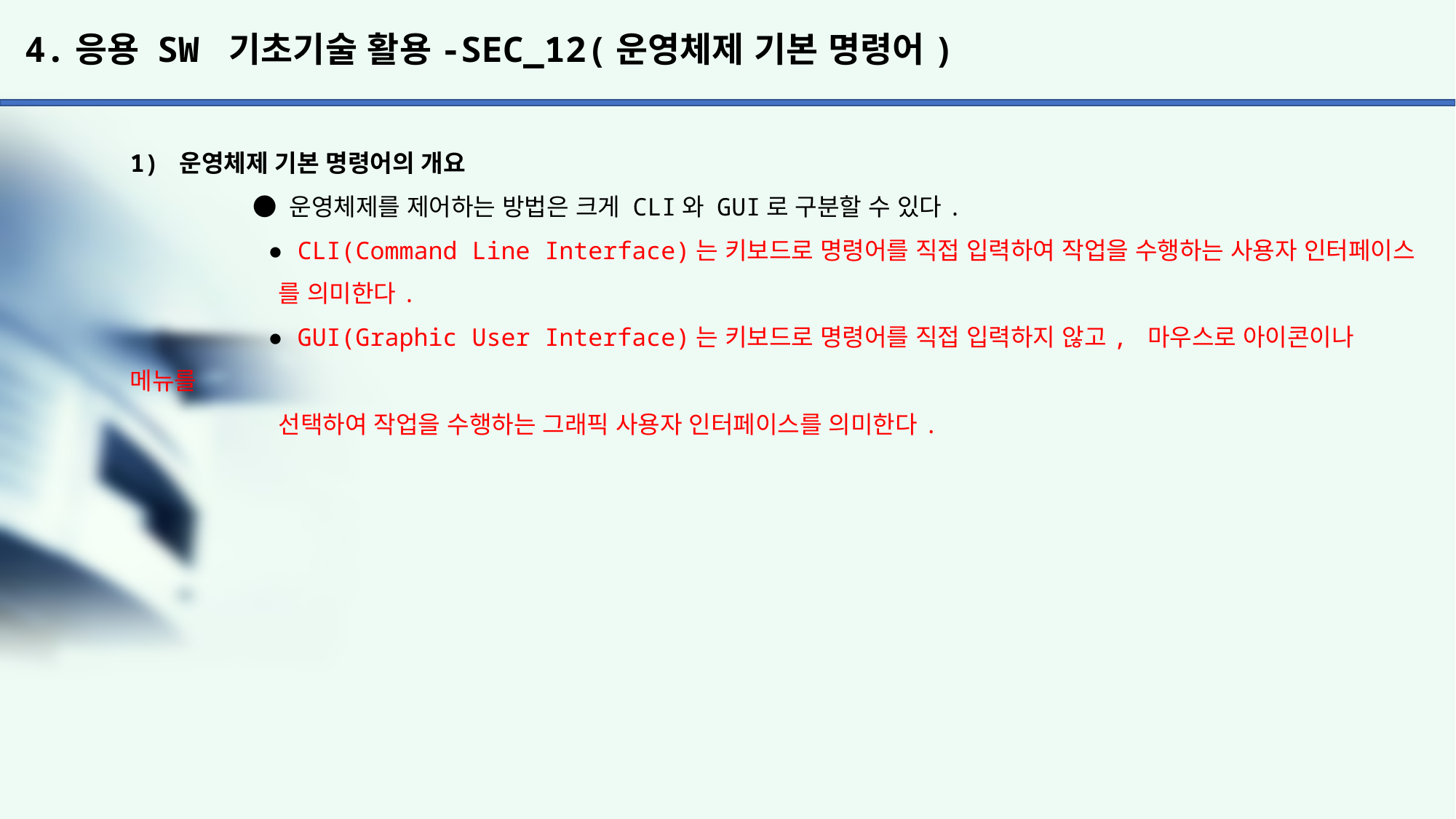

# 4.응용 SW 기초기술 활용-SEC_12(운영체제 기본 명령어)
1) 운영체제 기본 명령어의 개요
	  ● 운영체제를 제어하는 방법은 크게 CLI와 GUI로 구분할 수 있다.
	  ● CLI(Command Line Interface)는 키보드로 명령어를 직접 입력하여 작업을 수행하는 사용자 인터페이스
	     를 의미한다.
	  ● GUI(Graphic User Interface)는 키보드로 명령어를 직접 입력하지 않고, 마우스로 아이콘이나 메뉴를
	     선택하여 작업을 수행하는 그래픽 사용자 인터페이스를 의미한다.